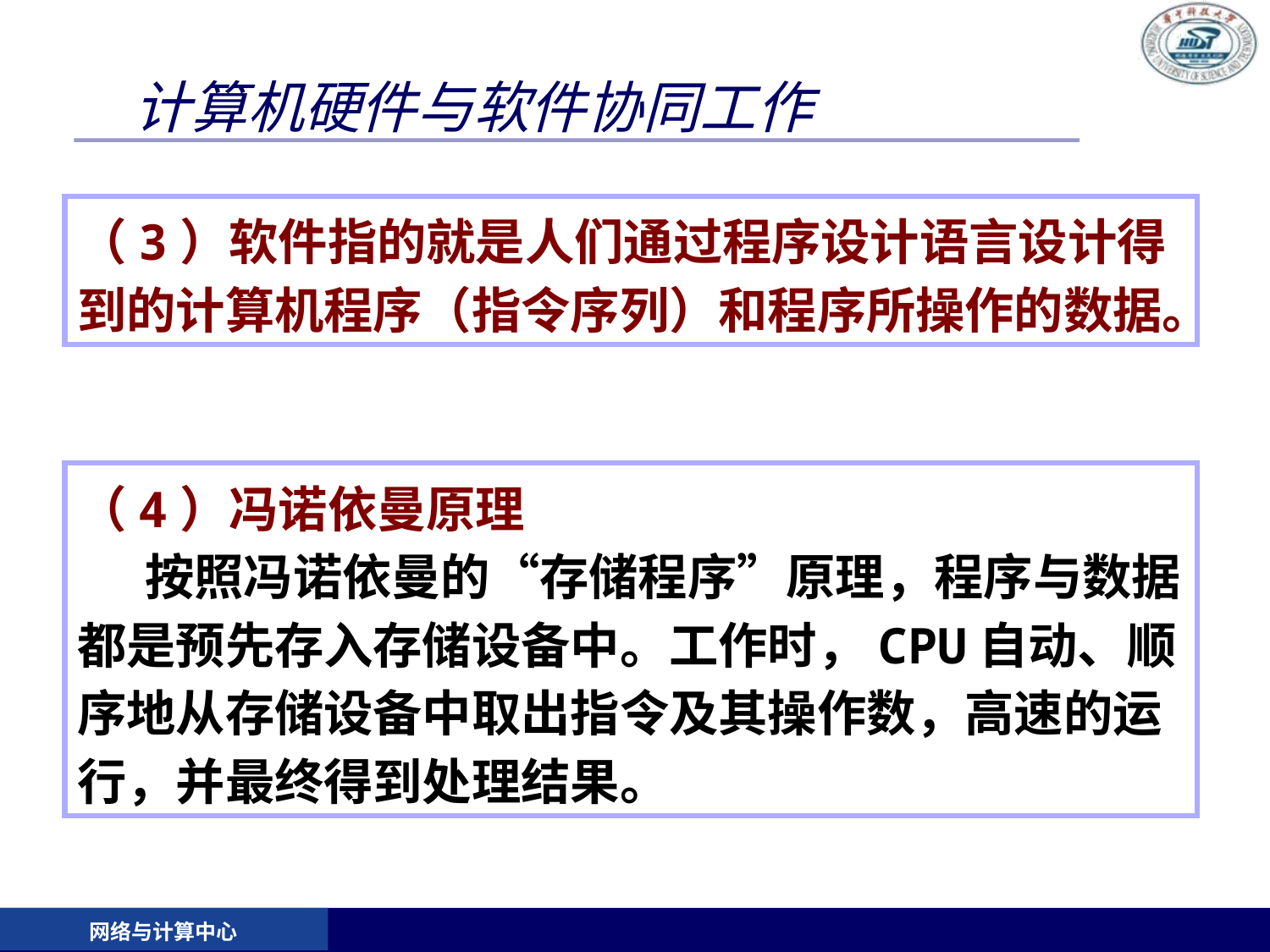

# 计算机硬件与软件协同工作
（3）软件指的就是人们通过程序设计语言设计得到的计算机程序（指令序列）和程序所操作的数据。
（4）冯诺依曼原理
     按照冯诺依曼的“存储程序”原理，程序与数据都是预先存入存储设备中。工作时，CPU自动、顺序地从存储设备中取出指令及其操作数，高速的运行，并最终得到处理结果。
网络与计算中心